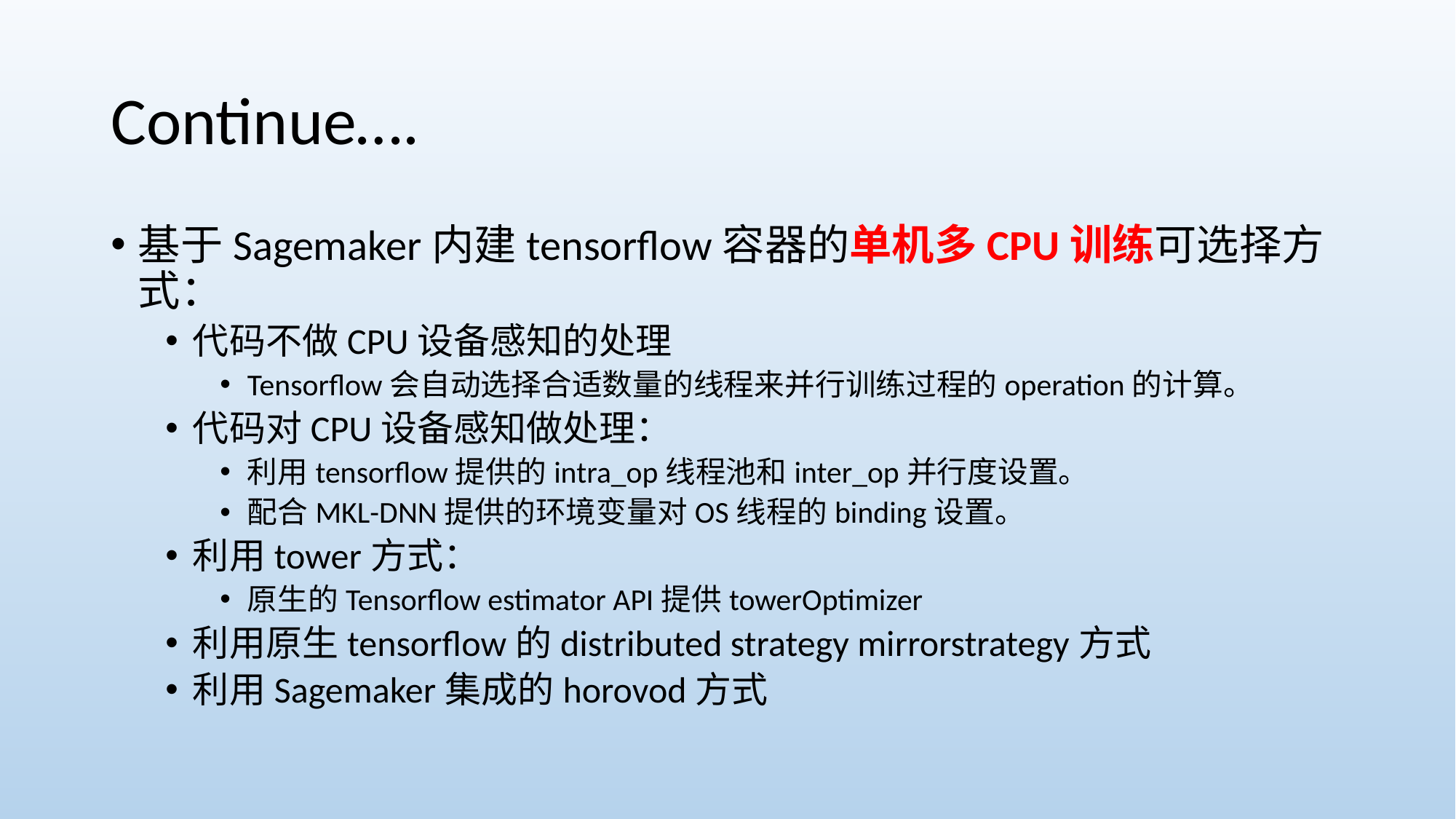

# Continue….
基于Sagemaker内建tensorflow容器的单机多CPU训练可选择方式：
代码不做CPU设备感知的处理
Tensorflow会自动选择合适数量的线程来并行训练过程的operation的计算。
代码对CPU设备感知做处理：
利用tensorflow提供的intra_op线程池和inter_op并行度设置。
配合MKL-DNN提供的环境变量对OS线程的binding设置。
利用tower方式：
原生的Tensorflow estimator API提供towerOptimizer
利用原生tensorflow的distributed strategy mirrorstrategy方式
利用Sagemaker集成的horovod方式